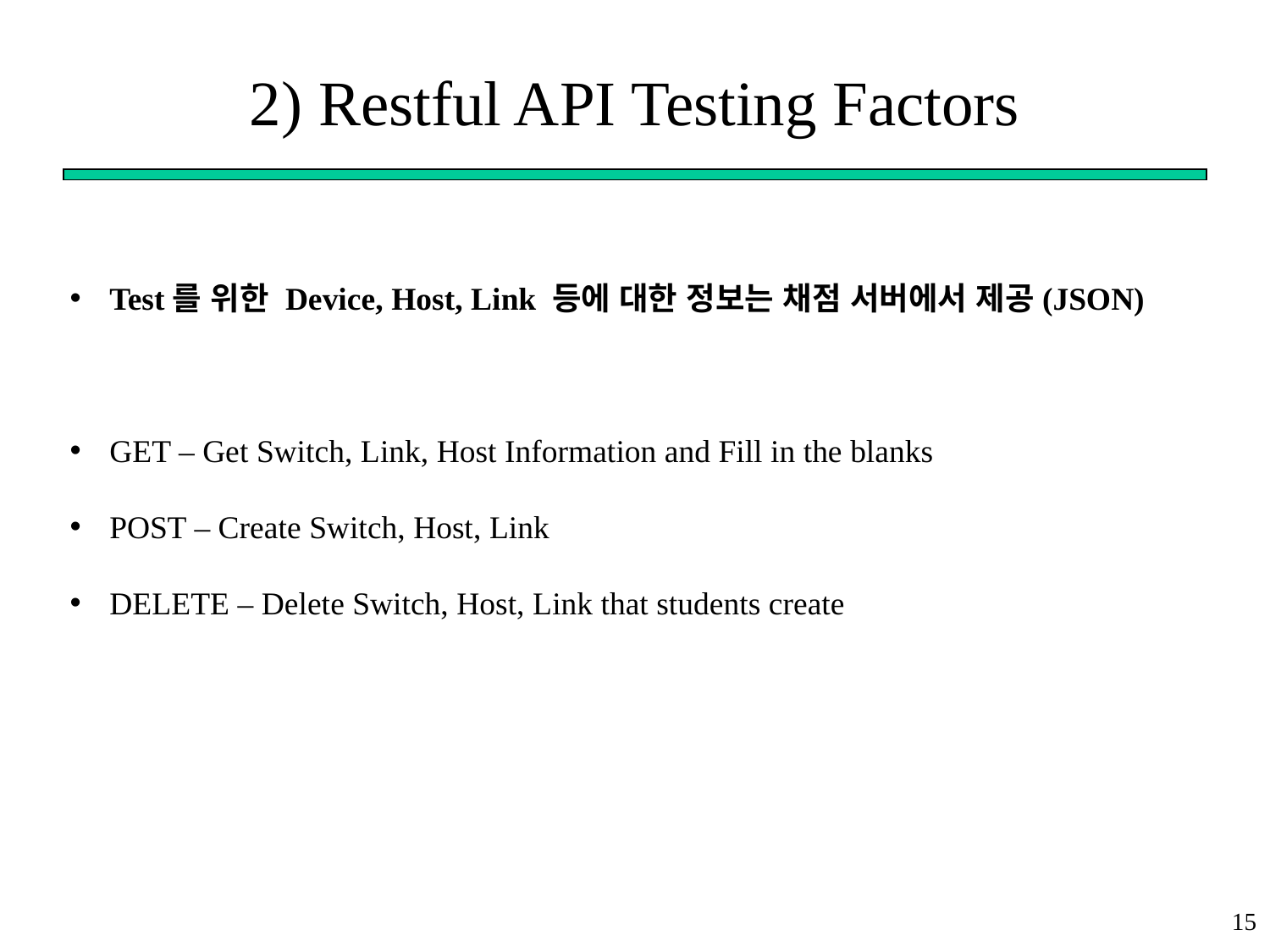

# 2) Restful API Testing Factors
Test를 위한 Device, Host, Link 등에 대한 정보는 채점 서버에서 제공(JSON)

GET – Get Switch, Link, Host Information and Fill in the blanks
POST – Create Switch, Host, Link
DELETE – Delete Switch, Host, Link that students create

15